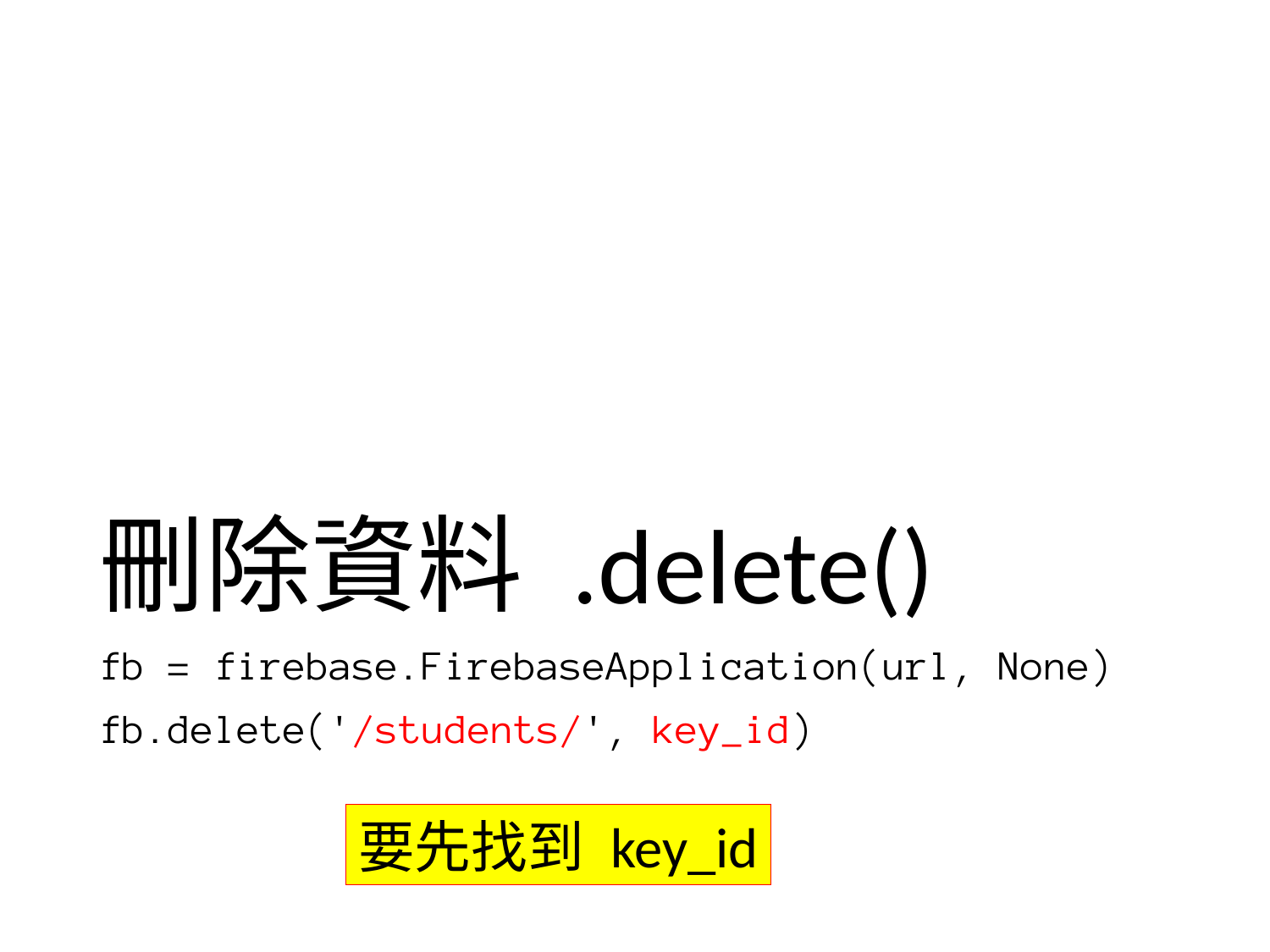

# 刪除資料 .delete()
fb = firebase.FirebaseApplication(url, None)
fb.delete('/students/', key_id)
要先找到 key_id